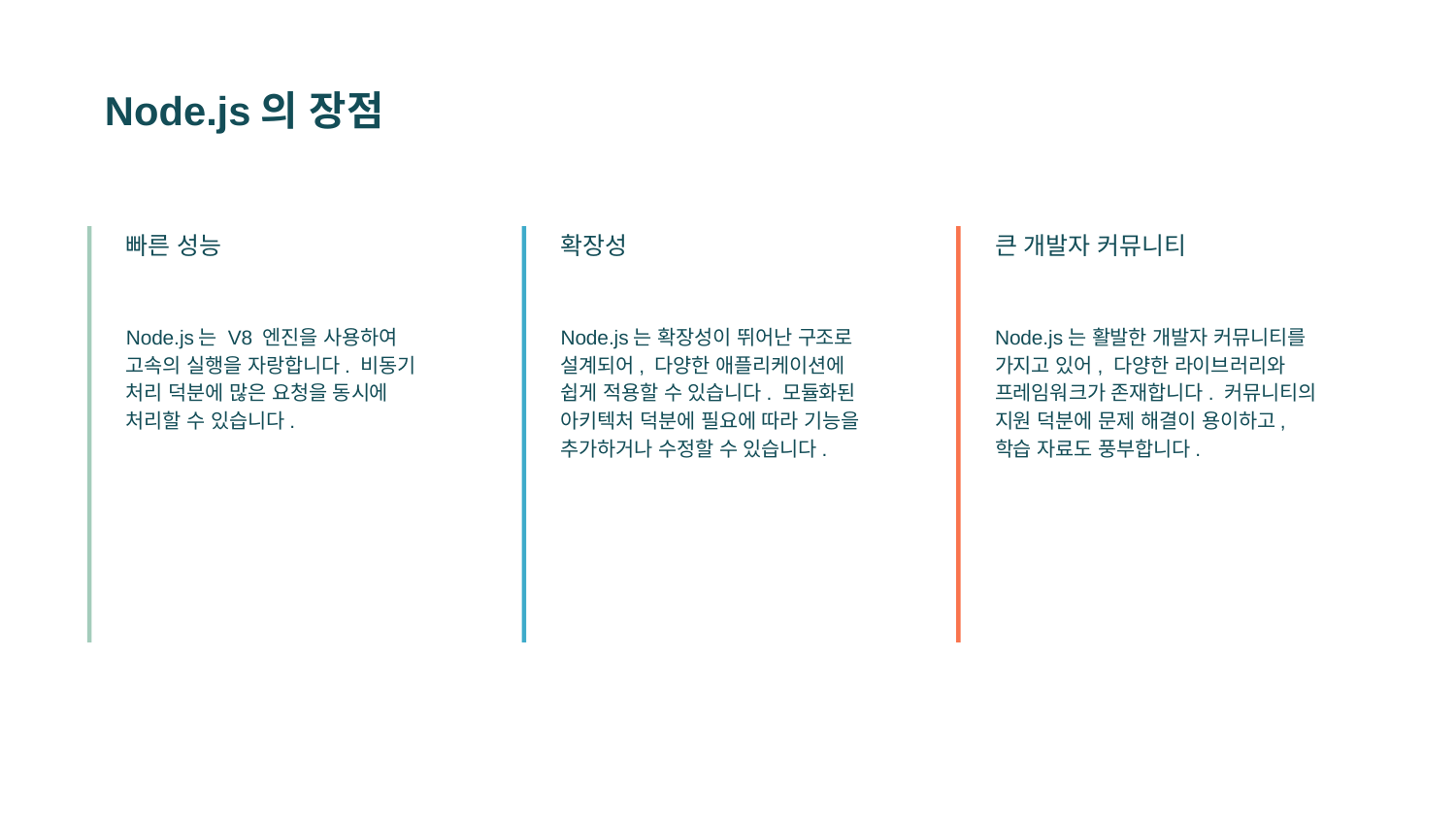

# Node.js의 장점
빠른 성능
확장성
큰 개발자 커뮤니티
Node.js는 V8 엔진을 사용하여 고속의 실행을 자랑합니다. 비동기 처리 덕분에 많은 요청을 동시에 처리할 수 있습니다.
Node.js는 확장성이 뛰어난 구조로 설계되어, 다양한 애플리케이션에 쉽게 적용할 수 있습니다. 모듈화된 아키텍처 덕분에 필요에 따라 기능을 추가하거나 수정할 수 있습니다.
Node.js는 활발한 개발자 커뮤니티를 가지고 있어, 다양한 라이브러리와 프레임워크가 존재합니다. 커뮤니티의 지원 덕분에 문제 해결이 용이하고, 학습 자료도 풍부합니다.